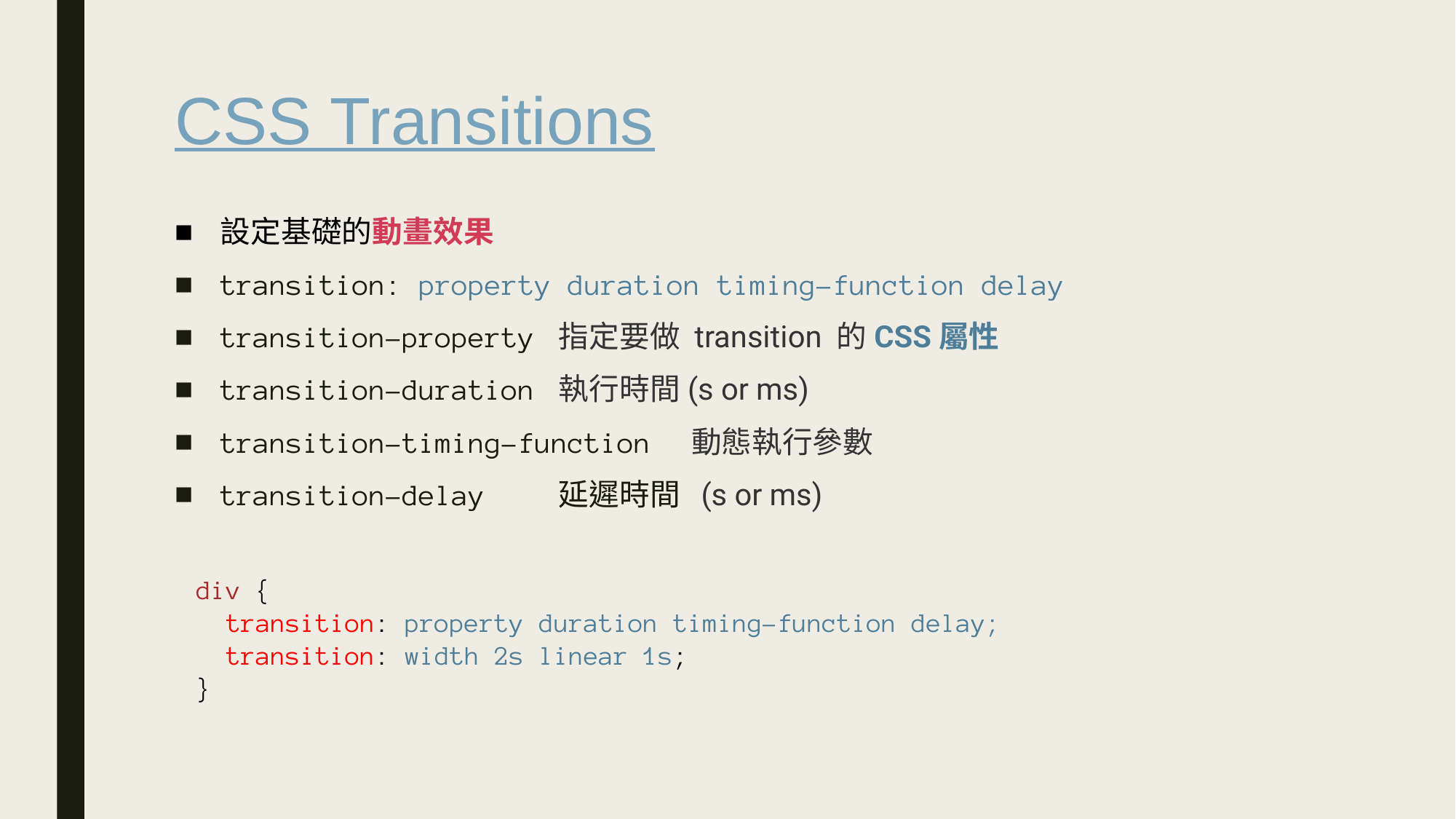

# CSS Transitions
設定基礎的動畫效果
transition: property duration timing-function delay
transition-property 指定要做 transition 的CSS屬性
transition-duration 執行時間(s or ms)
transition-timing-function  動態執行參數
transition-delay    延遲時間  (s or ms)
div {
  transition: property duration timing-function delay;
  transition: width 2s linear 1s;
}